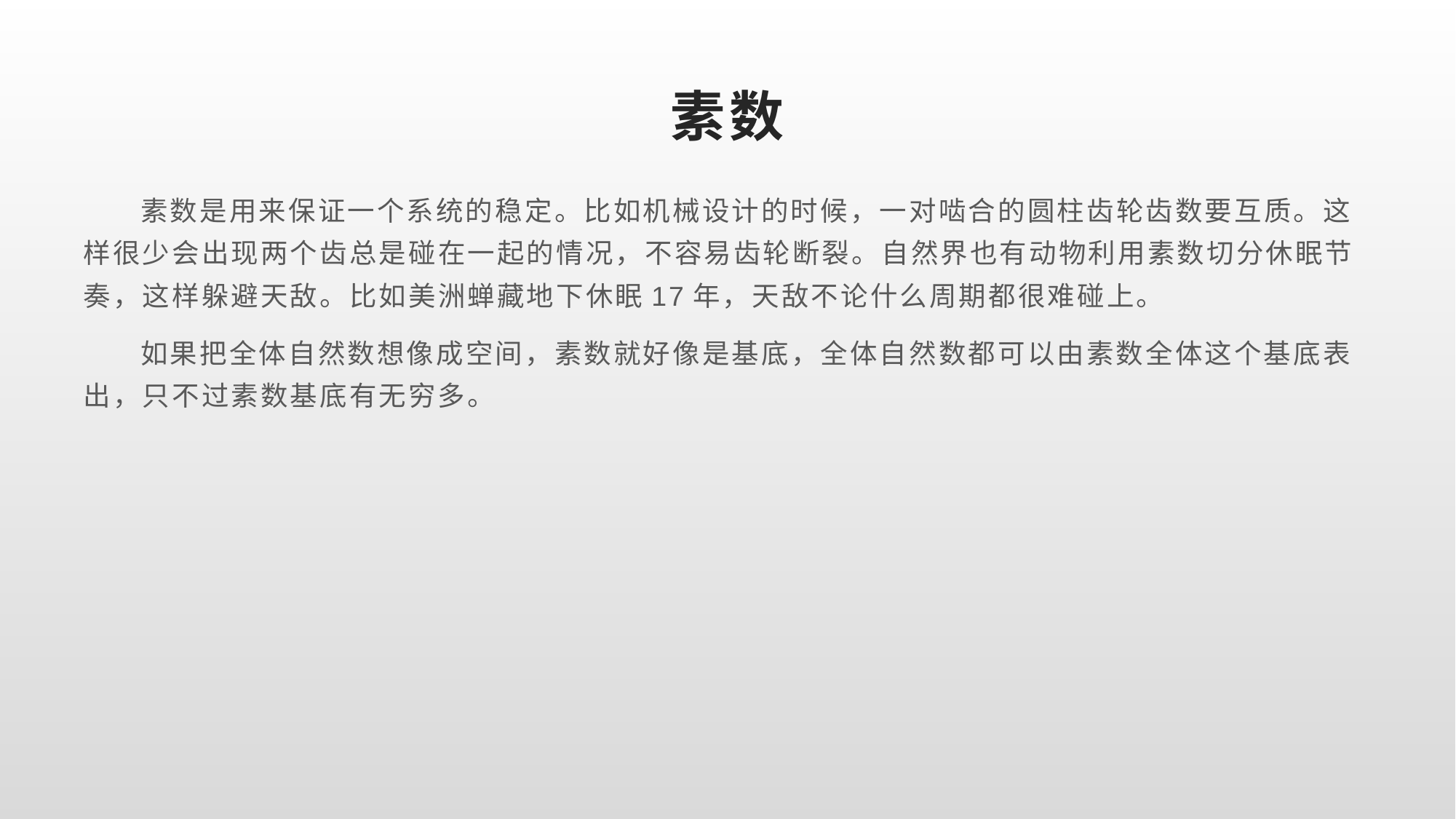

# 素数
      素数是用来保证一个系统的稳定。比如机械设计的时候，一对啮合的圆柱齿轮齿数要互质。这样很少会出现两个齿总是碰在一起的情况，不容易齿轮断裂。自然界也有动物利用素数切分休眠节奏，这样躲避天敌。比如美洲蝉藏地下休眠17年，天敌不论什么周期都很难碰上。
      如果把全体自然数想像成空间，素数就好像是基底，全体自然数都可以由素数全体这个基底表出，只不过素数基底有无穷多。